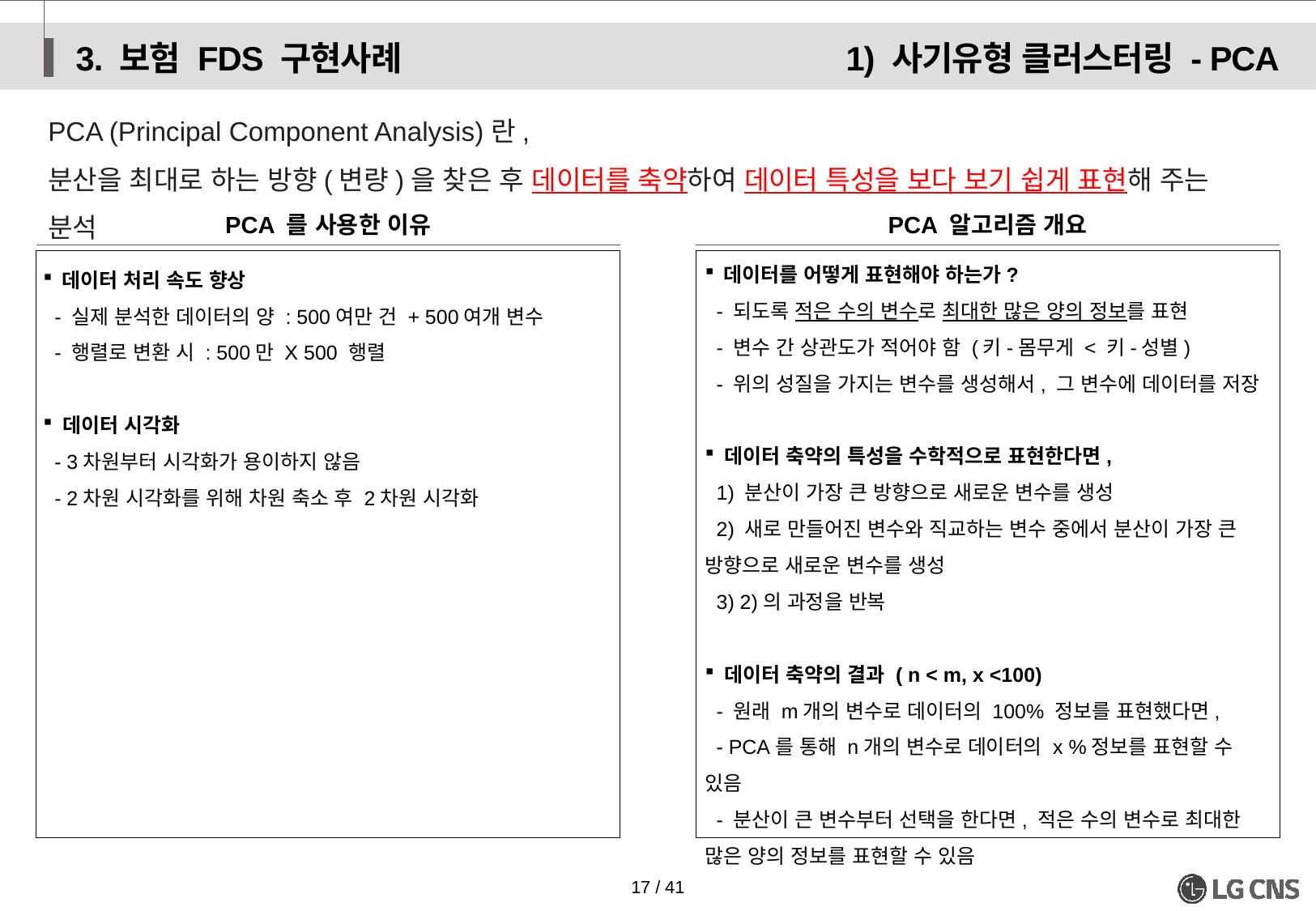

3. 보험 FDS 구현사례
1) 사기유형 클러스터링 - PCA
PCA (Principal Component Analysis)란,
분산을 최대로 하는 방향(변량)을 찾은 후 데이터를 축약하여 데이터 특성을 보다 보기 쉽게 표현해 주는 분석
PCA 를 사용한 이유
PCA 알고리즘 개요
 데이터를 어떻게 표현해야 하는가?
  - 되도록 적은 수의 변수로 최대한 많은 양의 정보를 표현
  - 변수 간 상관도가 적어야 함 (키-몸무게 < 키-성별)
  - 위의 성질을 가지는 변수를 생성해서, 그 변수에 데이터를 저장

 데이터 축약의 특성을 수학적으로 표현한다면,
  1) 분산이 가장 큰 방향으로 새로운 변수를 생성
  2) 새로 만들어진 변수와 직교하는 변수 중에서 분산이 가장 큰 방향으로 새로운 변수를 생성
  3) 2)의 과정을 반복

 데이터 축약의 결과 ( n < m, x <100)
  - 원래 m개의 변수로 데이터의 100% 정보를 표현했다면,
  - PCA를 통해 n개의 변수로 데이터의 x %정보를 표현할 수 있음
  - 분산이 큰 변수부터 선택을 한다면, 적은 수의 변수로 최대한 많은 양의 정보를 표현할 수 있음

 데이터 처리 속도 향상
  - 실제 분석한 데이터의 양 : 500여만 건 + 500여개 변수
  - 행렬로 변환 시 : 500만 X 500 행렬

 데이터 시각화
  - 3차원부터 시각화가 용이하지 않음
  - 2차원 시각화를 위해 차원 축소 후 2차원 시각화